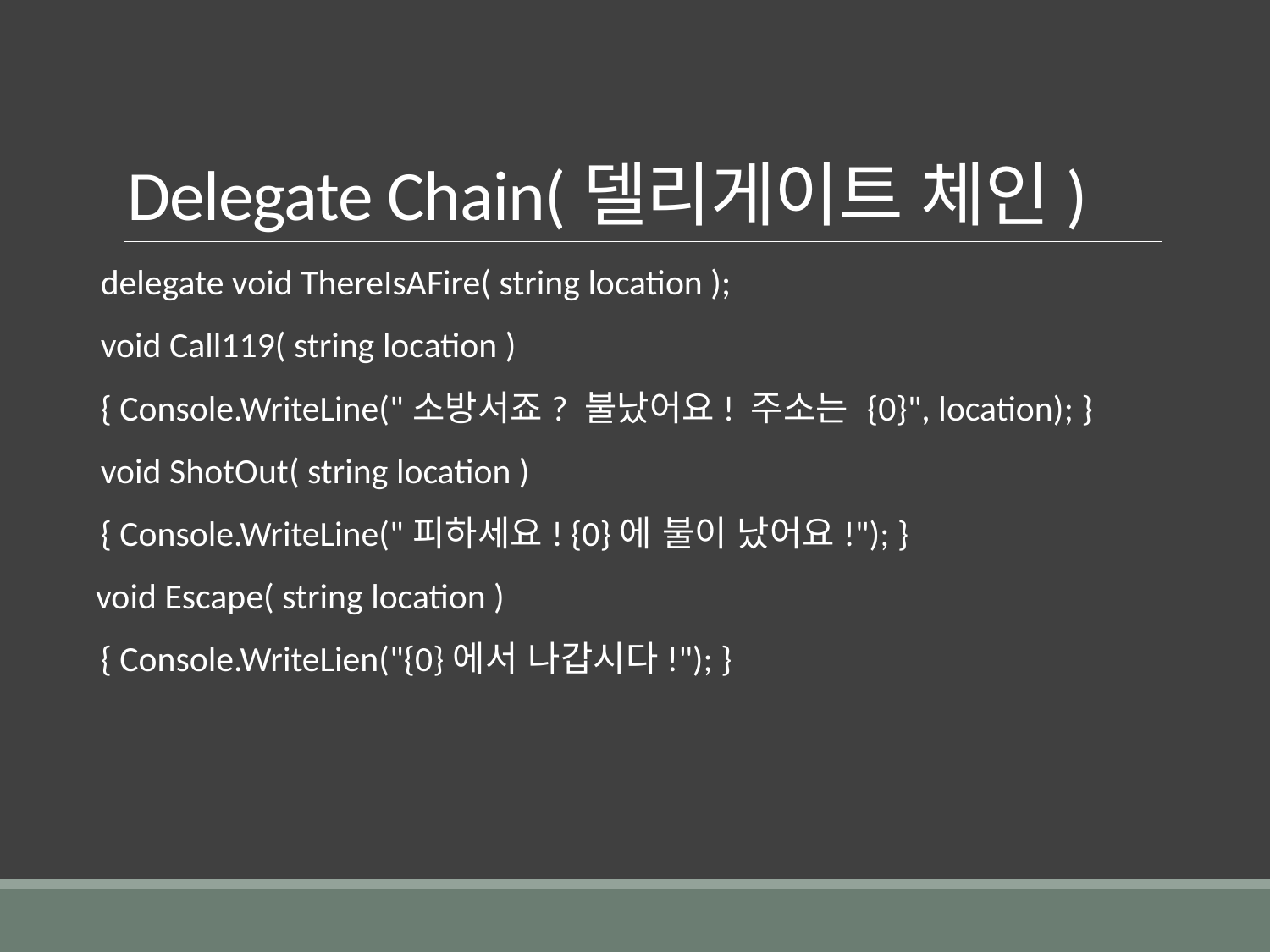

# Delegate Chain(델리게이트 체인)
delegate void ThereIsAFire( string location );
void Call119( string location )
{ Console.WriteLine("소방서죠? 불났어요! 주소는 {0}", location); }
void ShotOut( string location )
{ Console.WriteLine("피하세요! {0}에 불이 났어요!"); }
 void Escape( string location )
{ Console.WriteLien("{0}에서 나갑시다!"); }